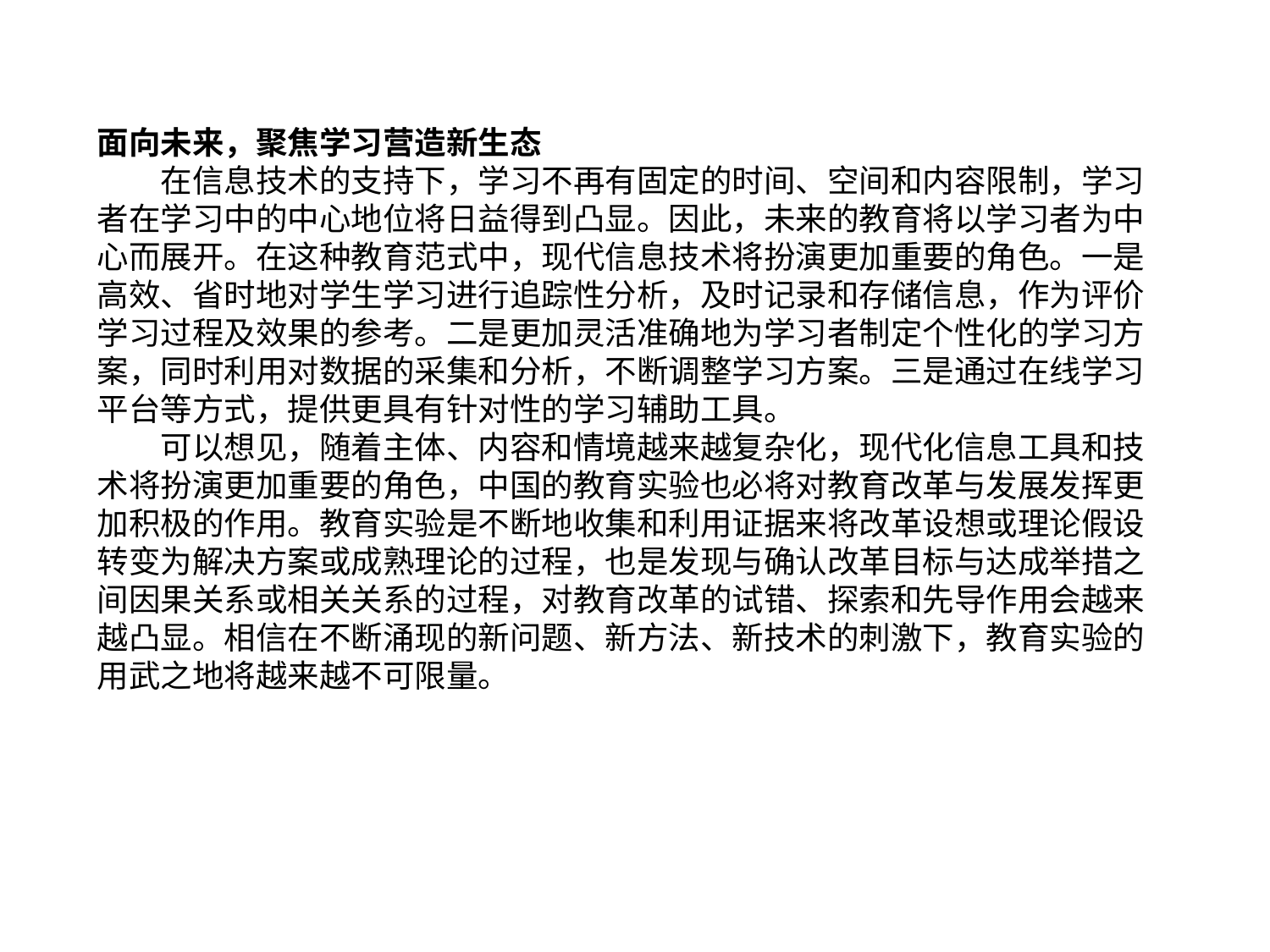

面向未来，聚焦学习营造新生态
　　在信息技术的支持下，学习不再有固定的时间、空间和内容限制，学习者在学习中的中心地位将日益得到凸显。因此，未来的教育将以学习者为中心而展开。在这种教育范式中，现代信息技术将扮演更加重要的角色。一是高效、省时地对学生学习进行追踪性分析，及时记录和存储信息，作为评价学习过程及效果的参考。二是更加灵活准确地为学习者制定个性化的学习方案，同时利用对数据的采集和分析，不断调整学习方案。三是通过在线学习平台等方式，提供更具有针对性的学习辅助工具。
　　可以想见，随着主体、内容和情境越来越复杂化，现代化信息工具和技术将扮演更加重要的角色，中国的教育实验也必将对教育改革与发展发挥更加积极的作用。教育实验是不断地收集和利用证据来将改革设想或理论假设转变为解决方案或成熟理论的过程，也是发现与确认改革目标与达成举措之间因果关系或相关关系的过程，对教育改革的试错、探索和先导作用会越来越凸显。相信在不断涌现的新问题、新方法、新技术的刺激下，教育实验的用武之地将越来越不可限量。